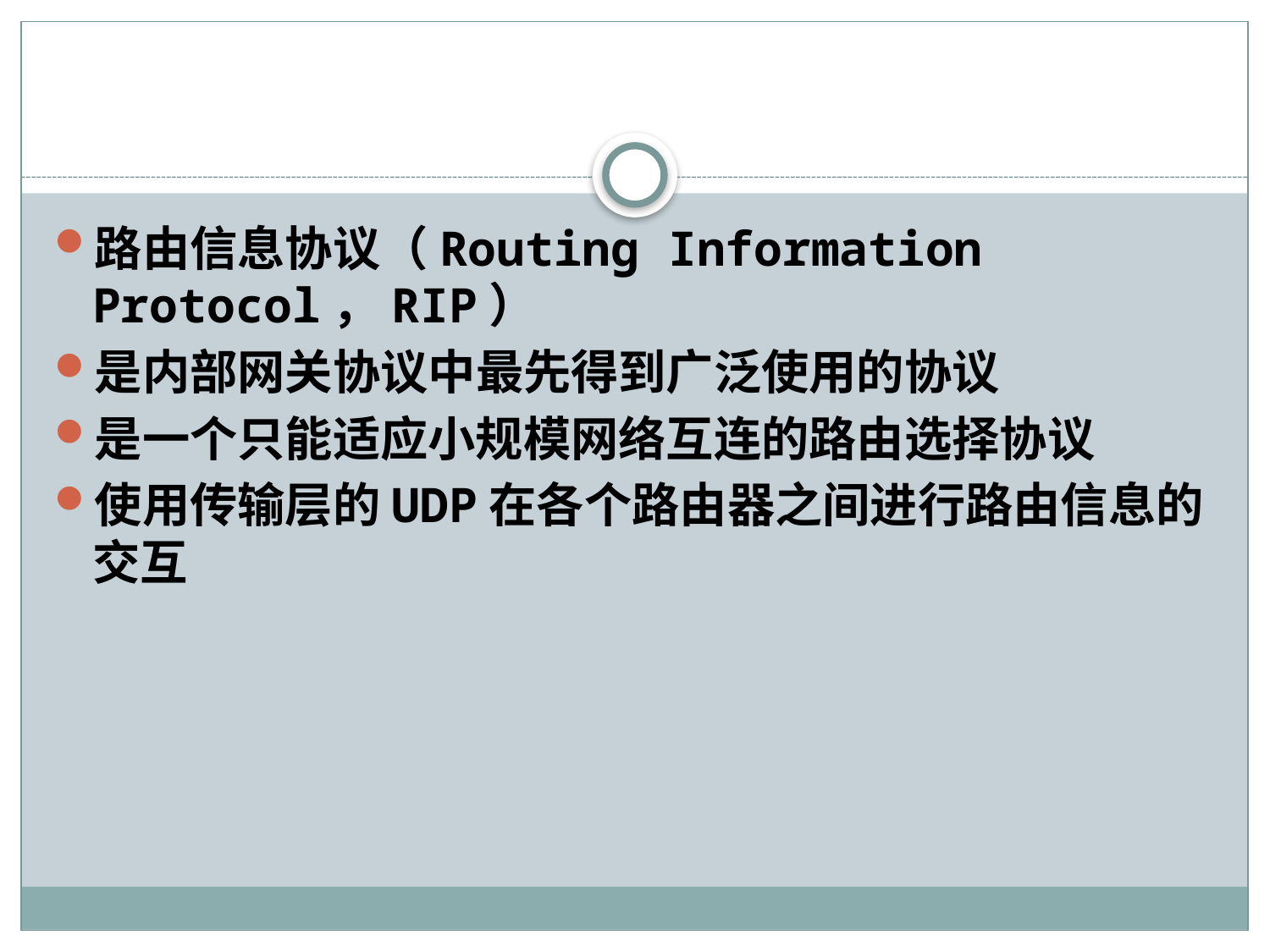

#
路由信息协议（Routing Information Protocol，RIP）
是内部网关协议中最先得到广泛使用的协议
是一个只能适应小规模网络互连的路由选择协议
使用传输层的UDP在各个路由器之间进行路由信息的交互